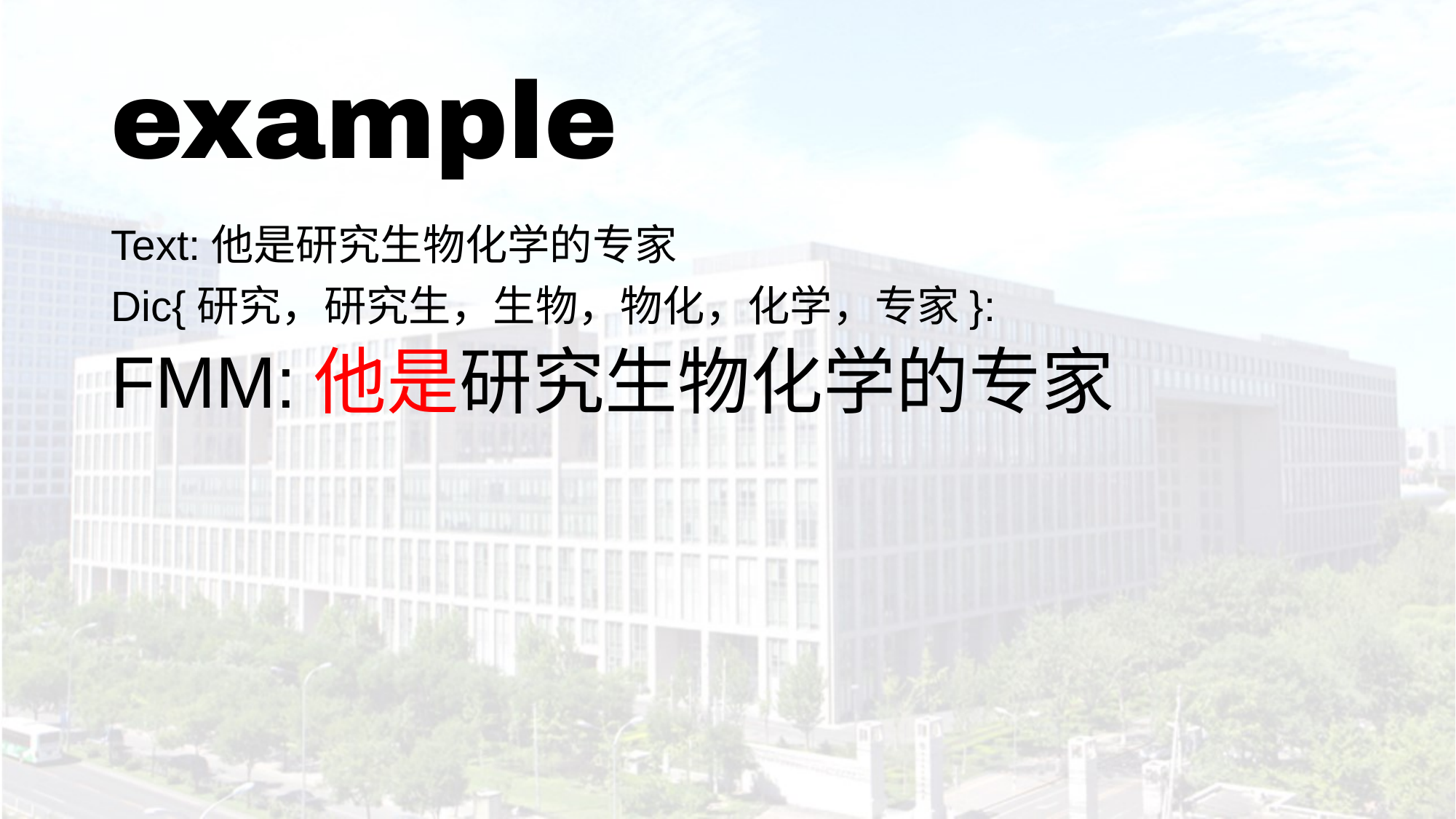

# example
Text:他是研究生物化学的专家
Dic{研究，研究生，生物，物化，化学，专家}:
FMM:他是研究生物化学的专家